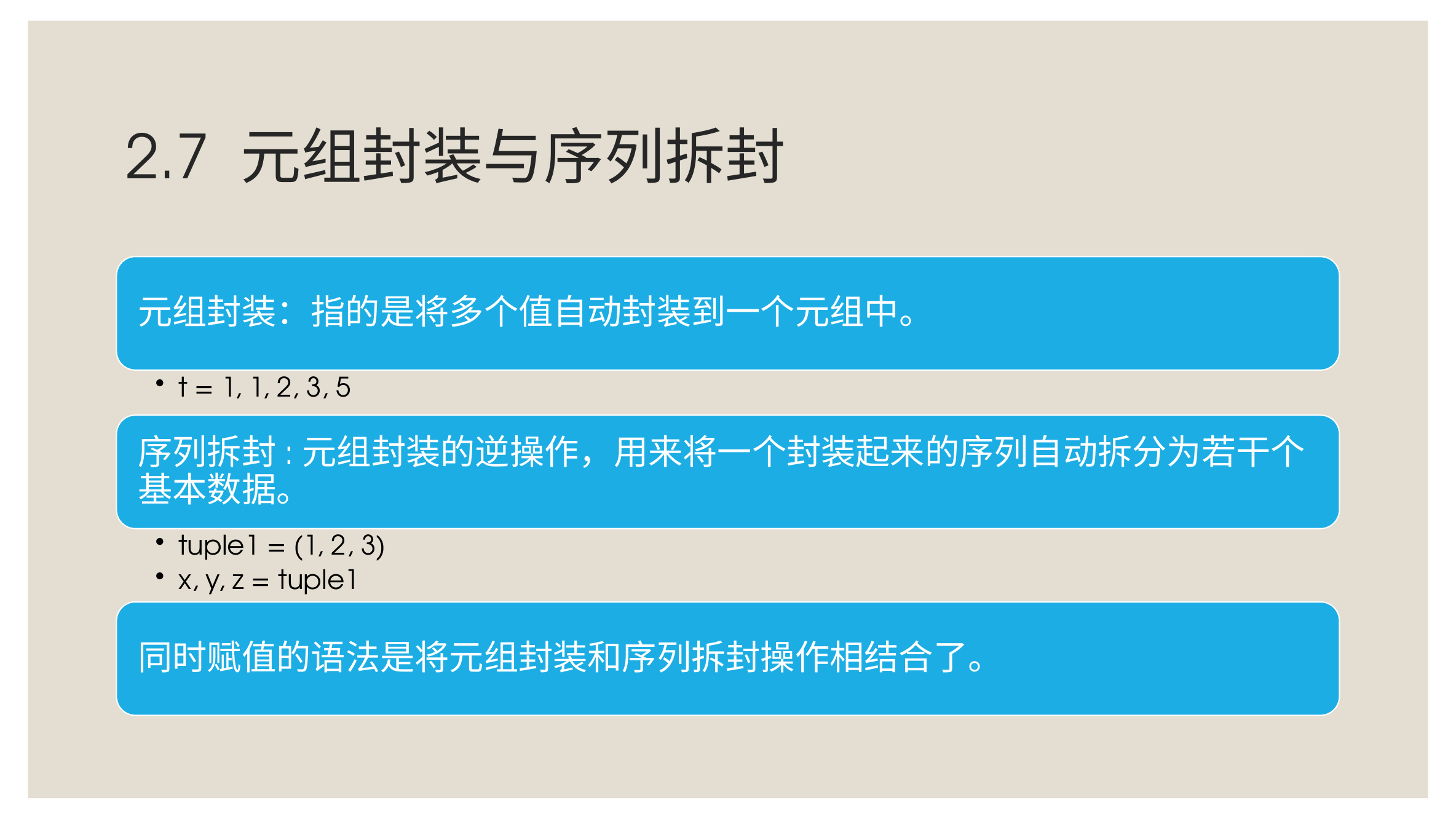

# 2.7 元组封装与序列拆封
元组封装：指的是将多个值自动封装到一个元组中。
t = 1, 1, 2, 3, 5
序列拆封:元组封装的逆操作，用来将一个封装起来的序列自动拆分为若干个基本数据。
tuple1 = (1, 2, 3)
x, y, z = tuple1
同时赋值的语法是将元组封装和序列拆封操作相结合了。